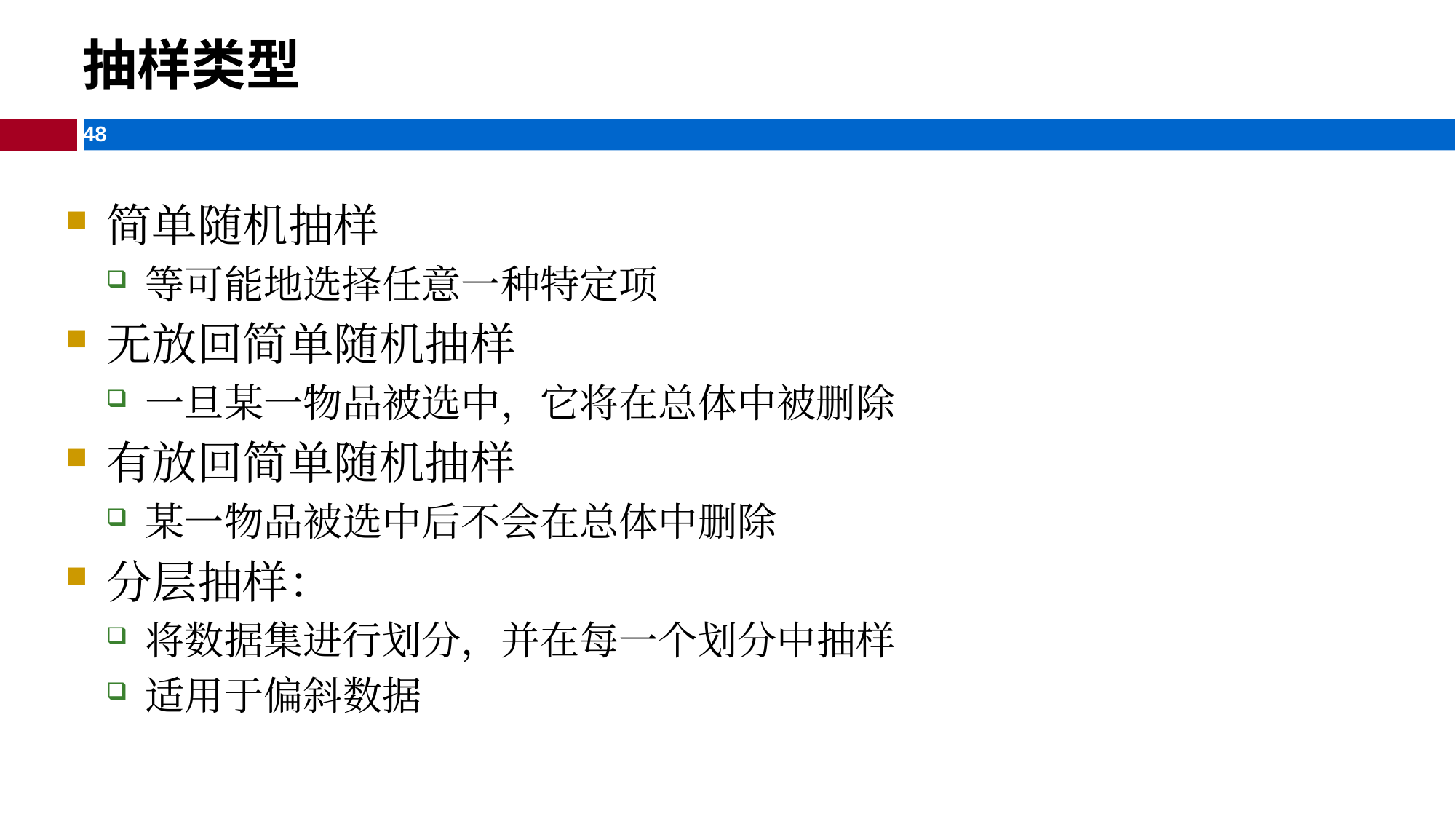

抽样类型
简单随机抽样
等可能地选择任意一种特定项
无放回简单随机抽样
一旦某一物品被选中，它将在总体中被删除
有放回简单随机抽样
某一物品被选中后不会在总体中删除
分层抽样：
将数据集进行划分，并在每一个划分中抽样
适用于偏斜数据